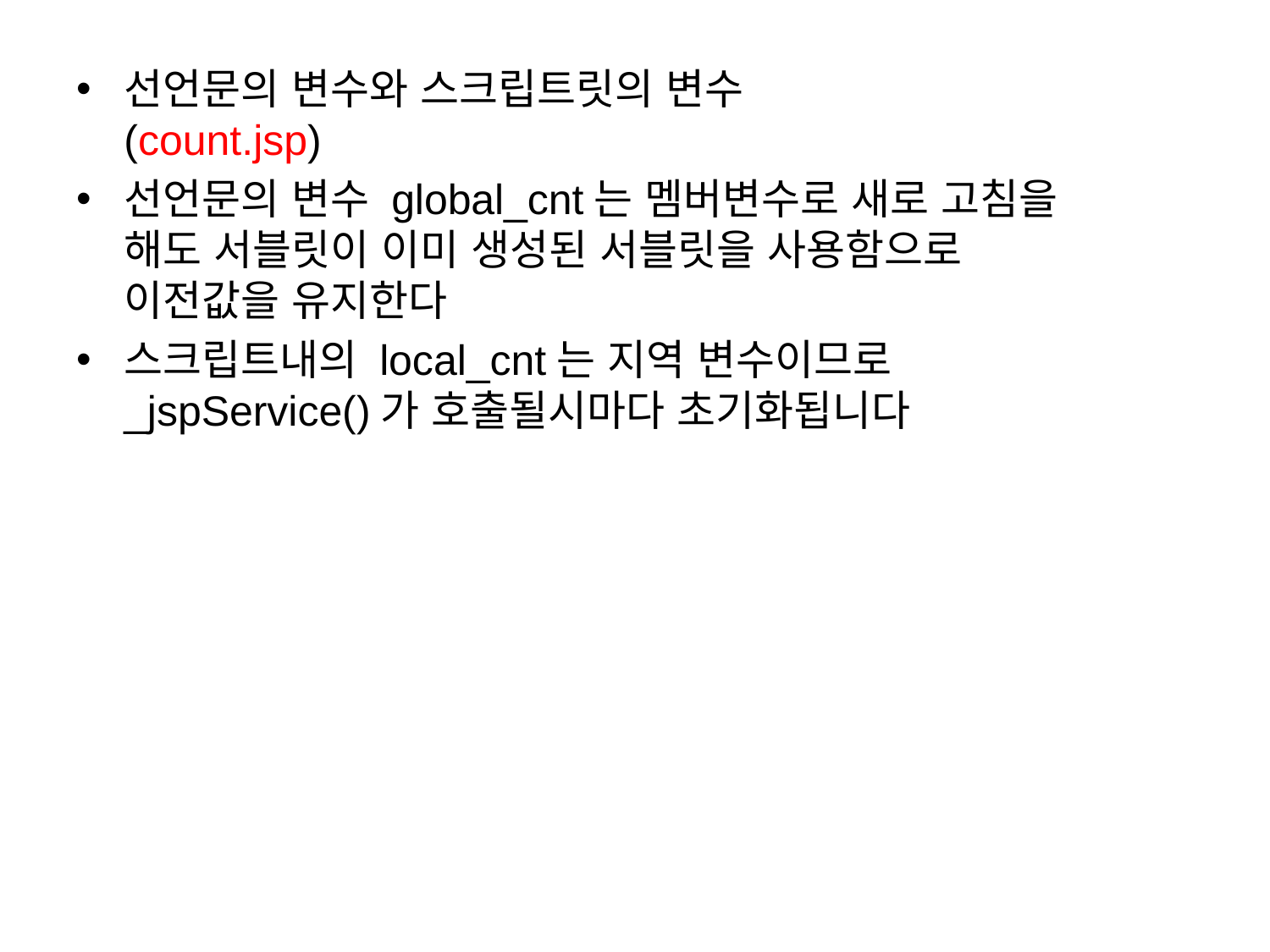

선언문의 변수와 스크립트릿의 변수
(count.jsp)
선언문의 변수 global_cnt는 멤버변수로 새로 고침을
해도 서블릿이 이미 생성된 서블릿을 사용함으로
이전값을 유지한다
스크립트내의 local_cnt는 지역 변수이므로
_jspService()가 호출될시마다 초기화됩니다